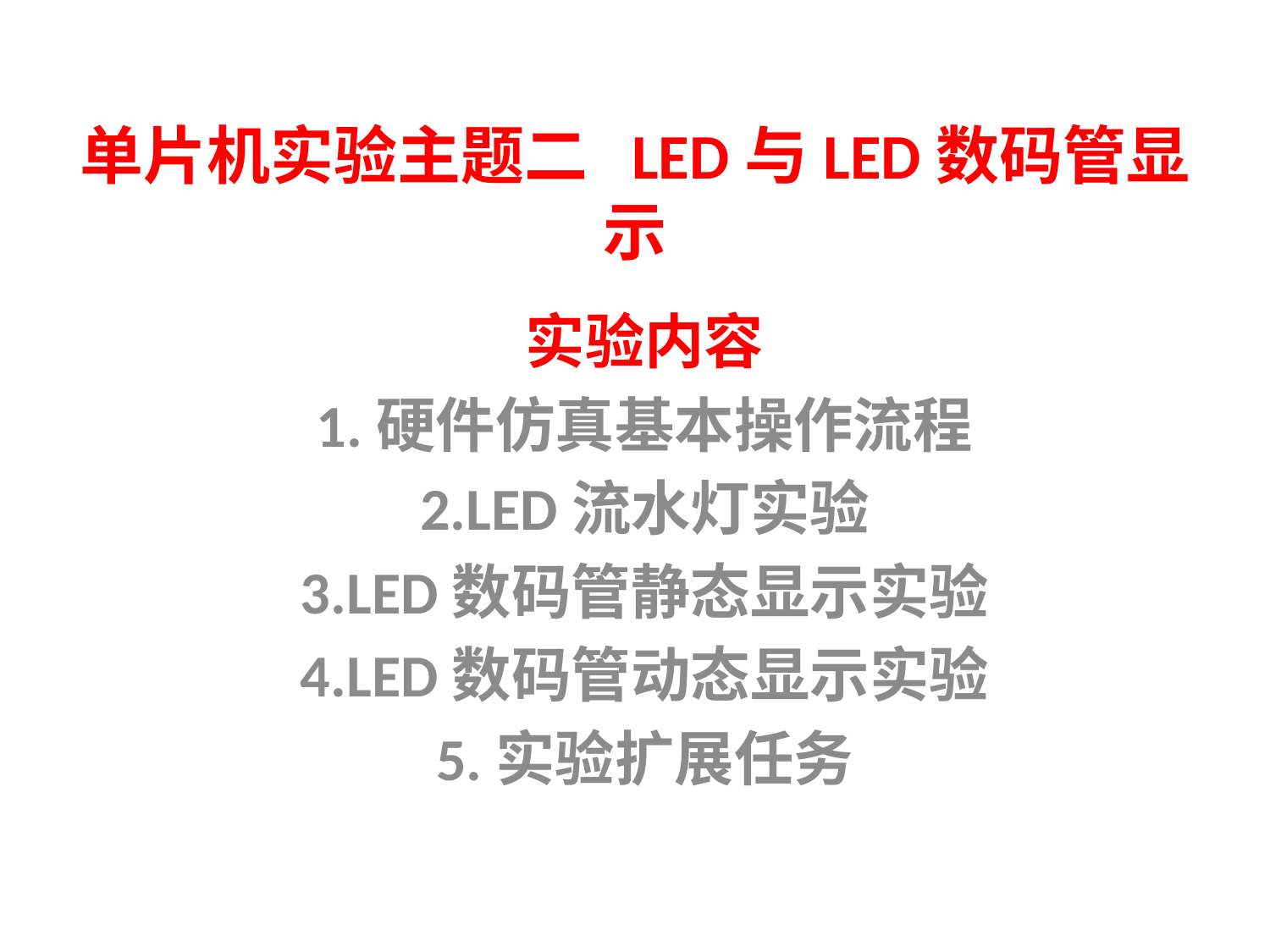

# 单片机实验主题二  LED与LED数码管显示
实验内容
1.硬件仿真基本操作流程
2.LED流水灯实验
3.LED数码管静态显示实验
4.LED数码管动态显示实验
5.实验扩展任务